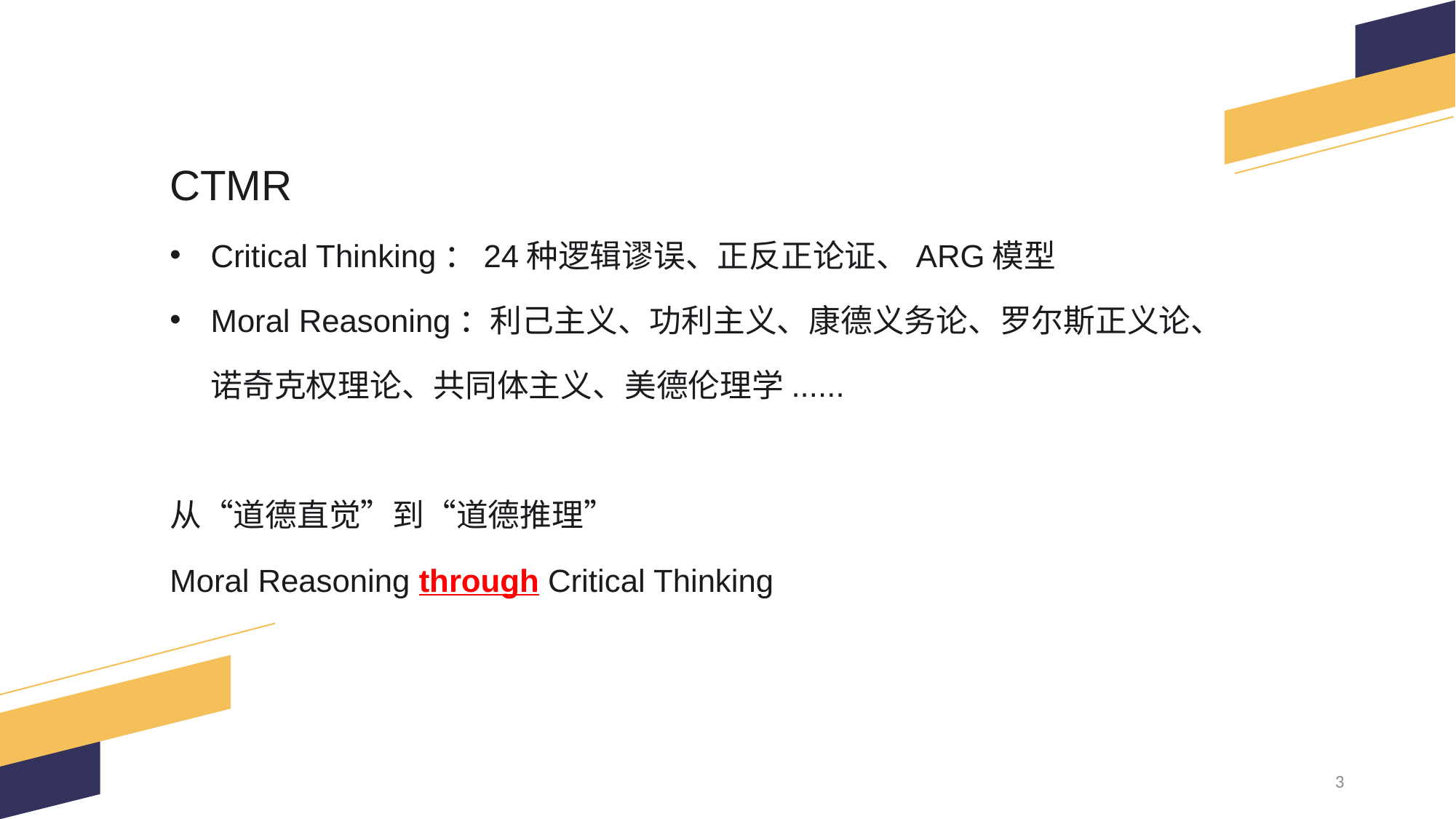

CTMR
Critical Thinking：24种逻辑谬误、正反正论证、ARG模型
Moral Reasoning：利己主义、功利主义、康德义务论、罗尔斯正义论、诺奇克权理论、共同体主义、美德伦理学......

从“道德直觉”到“道德推理”
Moral Reasoning through Critical Thinking

3